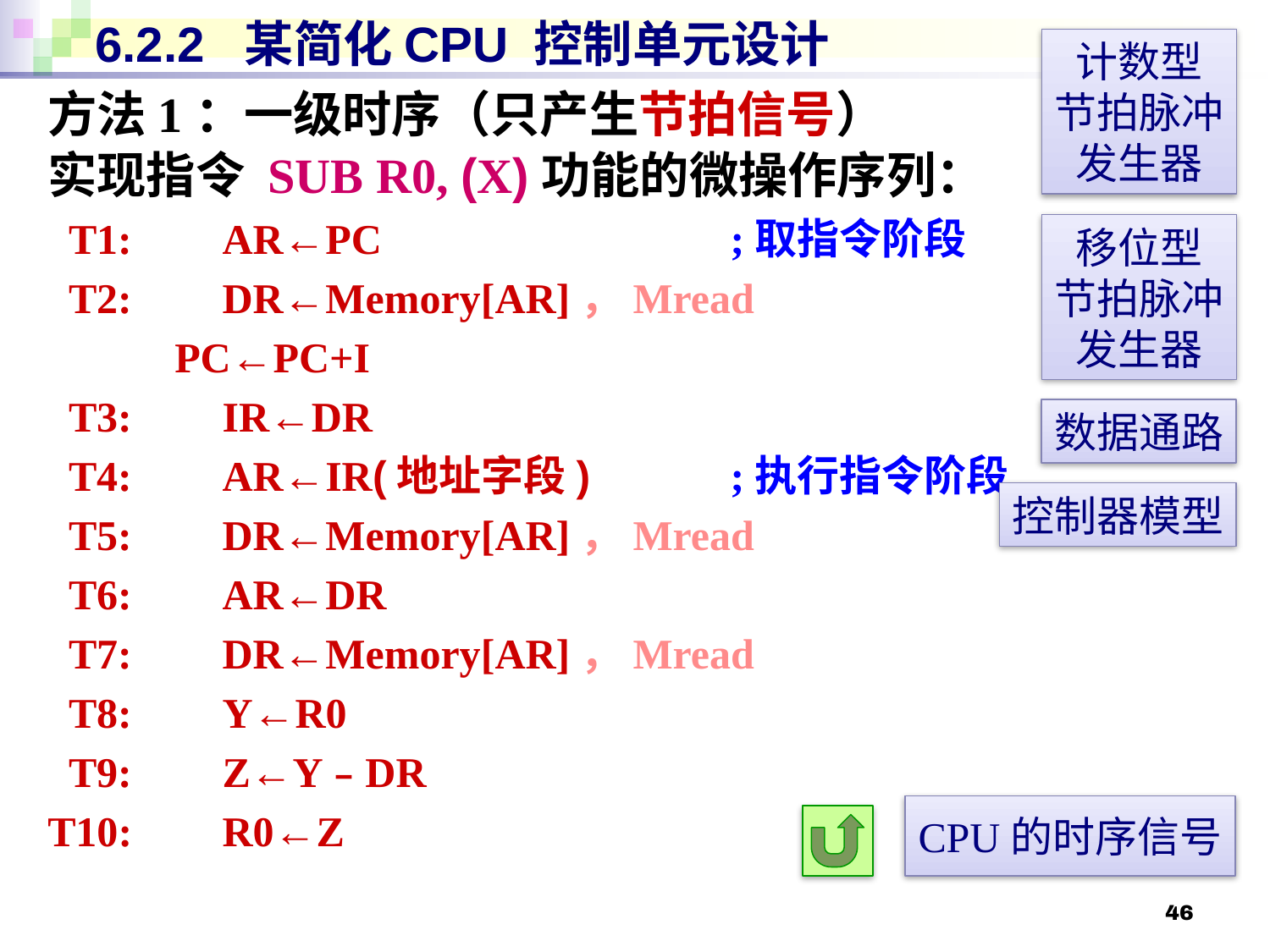

# 6.2.2  某简化CPU 控制单元设计
计数型
节拍脉冲
发生器
方法1：一级时序（只产生节拍信号）
实现指令 SUB R0, (X)功能的微操作序列：
  T1:	AR←PC			;取指令阶段
  T2:	DR←Memory[AR]，Mread
            PC←PC+I
  T3:	IR←DR
  T4:	AR←IR(地址字段)		;执行指令阶段
  T5:	DR←Memory[AR]，Mread
  T6:	AR←DR
  T7:	DR←Memory[AR]，Mread
  T8:	Y←R0
  T9:	Z←Y﹣DR
T10:	R0←Z
移位型
节拍脉冲
发生器
数据通路
控制器模型
CPU的时序信号

46